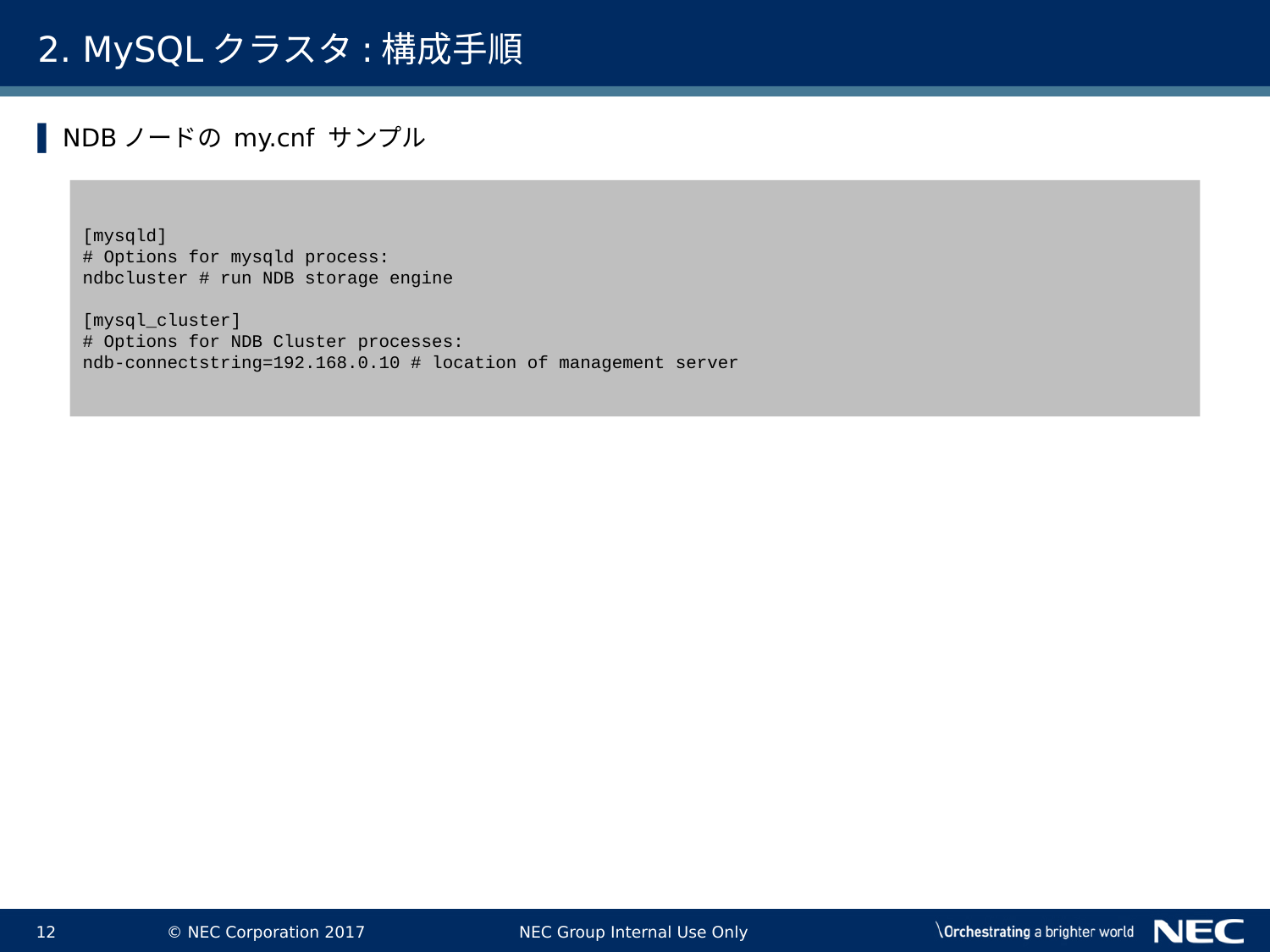

# 2. MySQLクラスタ:構成手順
NDBノードの my.cnf サンプル
[mysqld]
# Options for mysqld process:
ndbcluster # run NDB storage engine

[mysql_cluster]
# Options for NDB Cluster processes:
ndb-connectstring=192.168.0.10 # location of management server